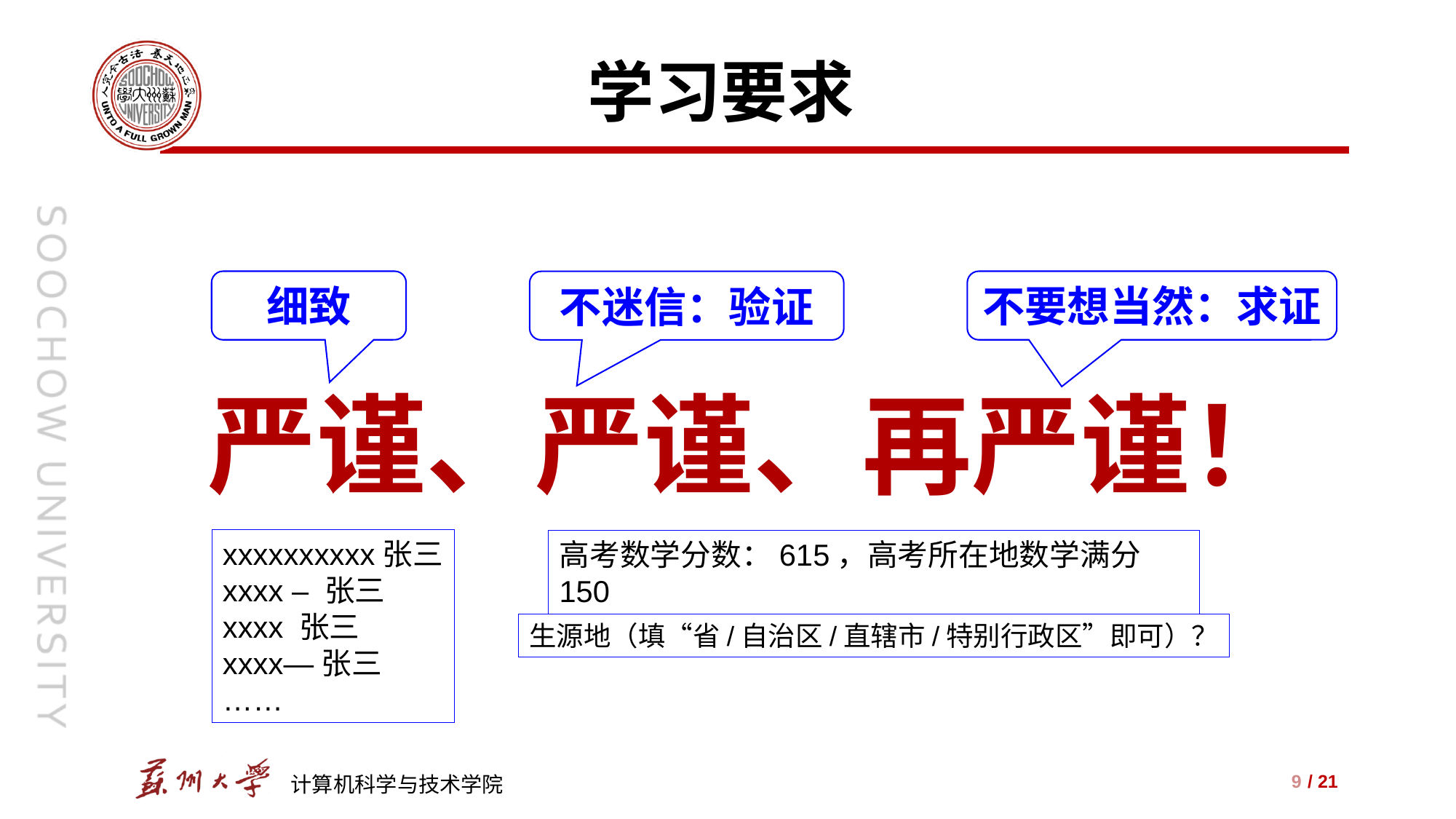

# 学习要求

细致
不要想当然：求证
不迷信：验证
严谨、严谨、再严谨！
xxxxxxxxxx张三
xxxx – 张三
xxxx 张三
xxxx—张三
……
高考数学分数：615，高考所在地数学满分150
生源地（填“省/自治区/直辖市/特别行政区”即可）？
9